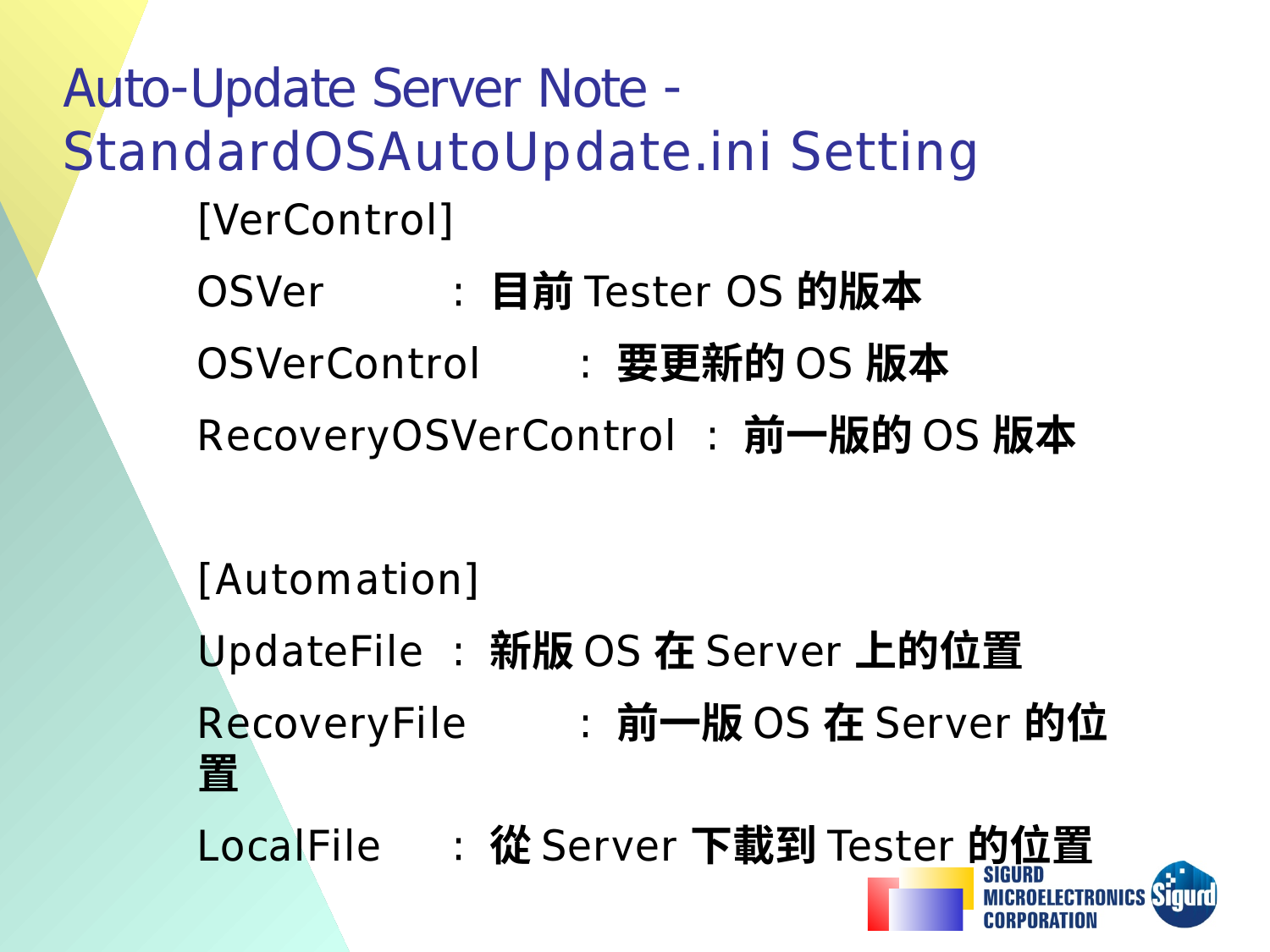

# Auto-Update Server Note - StandardOSAutoUpdate.ini Setting
[VerControl]
OSVer	: 目前Tester OS的版本
OSVerControl	: 要更新的OS版本
RecoveryOSVerControl	: 前一版的OS版本

[Automation]
UpdateFile	: 新版OS在Server上的位置
RecoveryFile	: 前一版OS在Server的位置
LocalFile	: 從Server下載到Tester的位置